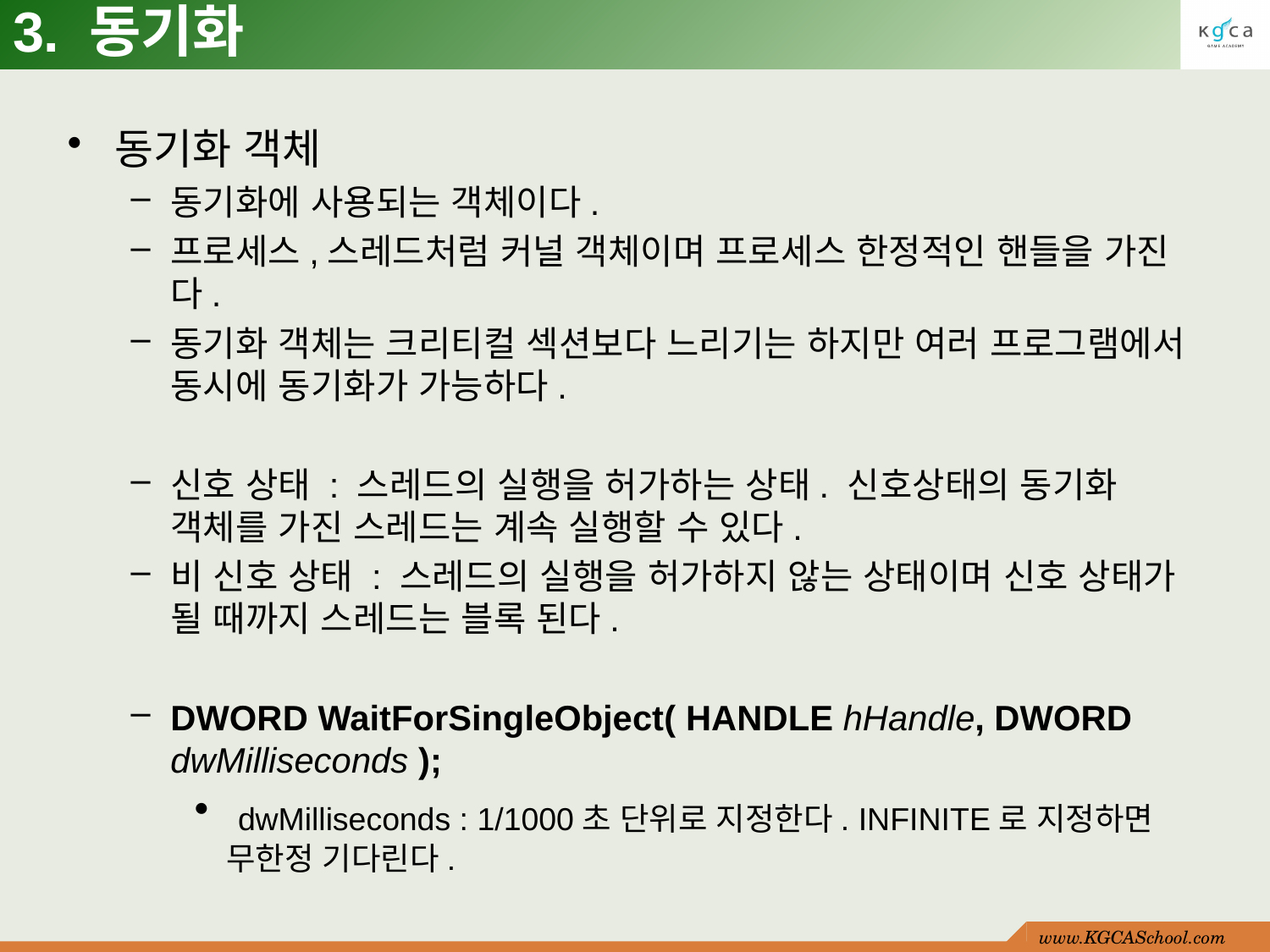

# 3. 동기화
동기화 객체
동기화에 사용되는 객체이다.
프로세스,스레드처럼 커널 객체이며 프로세스 한정적인 핸들을 가진다.
동기화 객체는 크리티컬 섹션보다 느리기는 하지만 여러 프로그램에서 동시에 동기화가 가능하다.

신호 상태 : 스레드의 실행을 허가하는 상태. 신호상태의 동기화 객체를 가진 스레드는 계속 실행할 수 있다.
비 신호 상태 : 스레드의 실행을 허가하지 않는 상태이며 신호 상태가 될 때까지 스레드는 블록 된다.

DWORD WaitForSingleObject( HANDLE hHandle, DWORD dwMilliseconds );
 dwMilliseconds : 1/1000초 단위로 지정한다. INFINITE로 지정하면 무한정 기다린다.